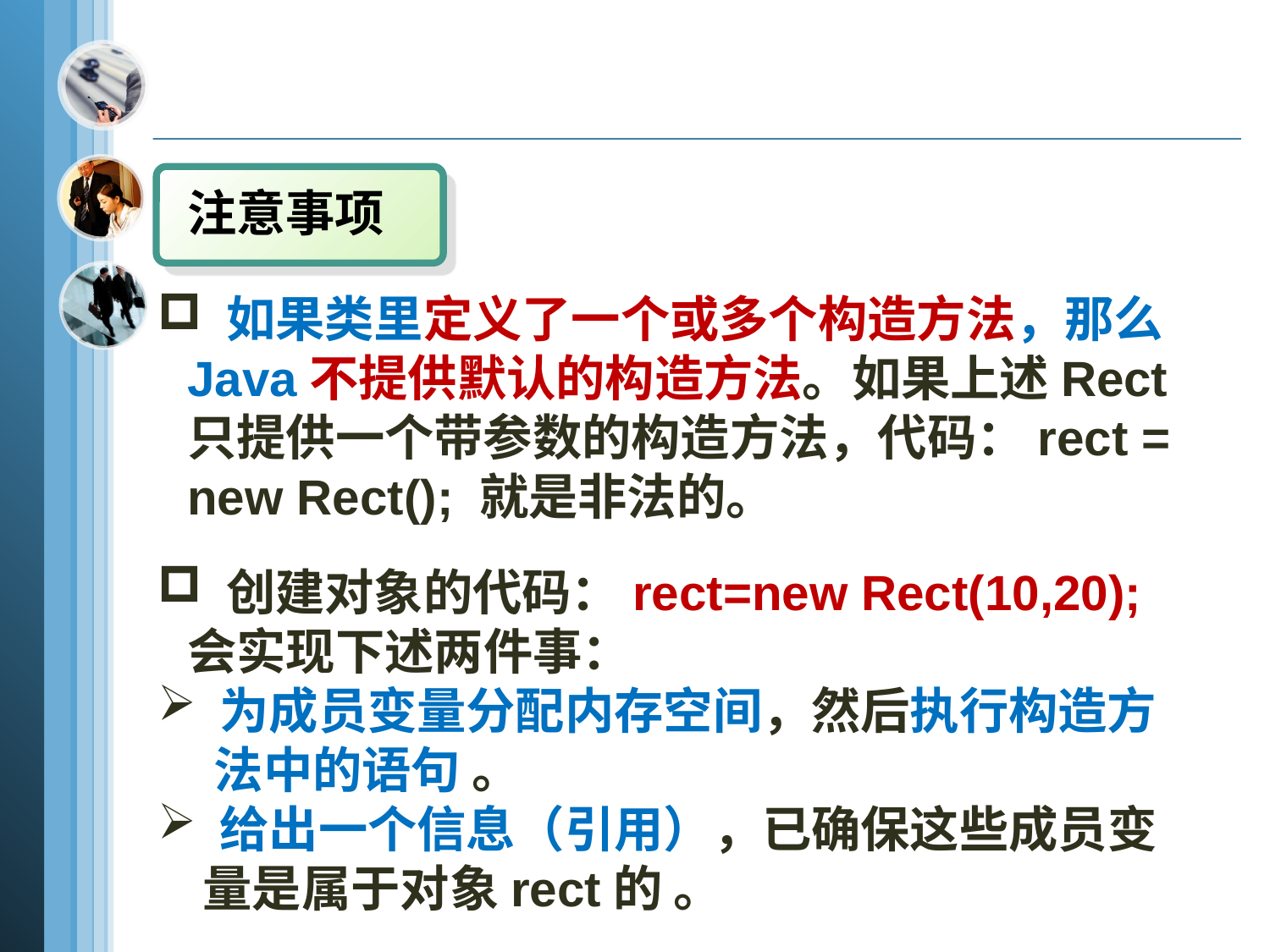

注意事项
 如果类里定义了一个或多个构造方法，那么Java不提供默认的构造方法。如果上述Rect只提供一个带参数的构造方法，代码：rect = new Rect(); 就是非法的。
 创建对象的代码：rect=new Rect(10,20);会实现下述两件事：
 为成员变量分配内存空间，然后执行构造方
    法中的语句 。
 给出一个信息（引用），已确保这些成员变
   量是属于对象rect的 。